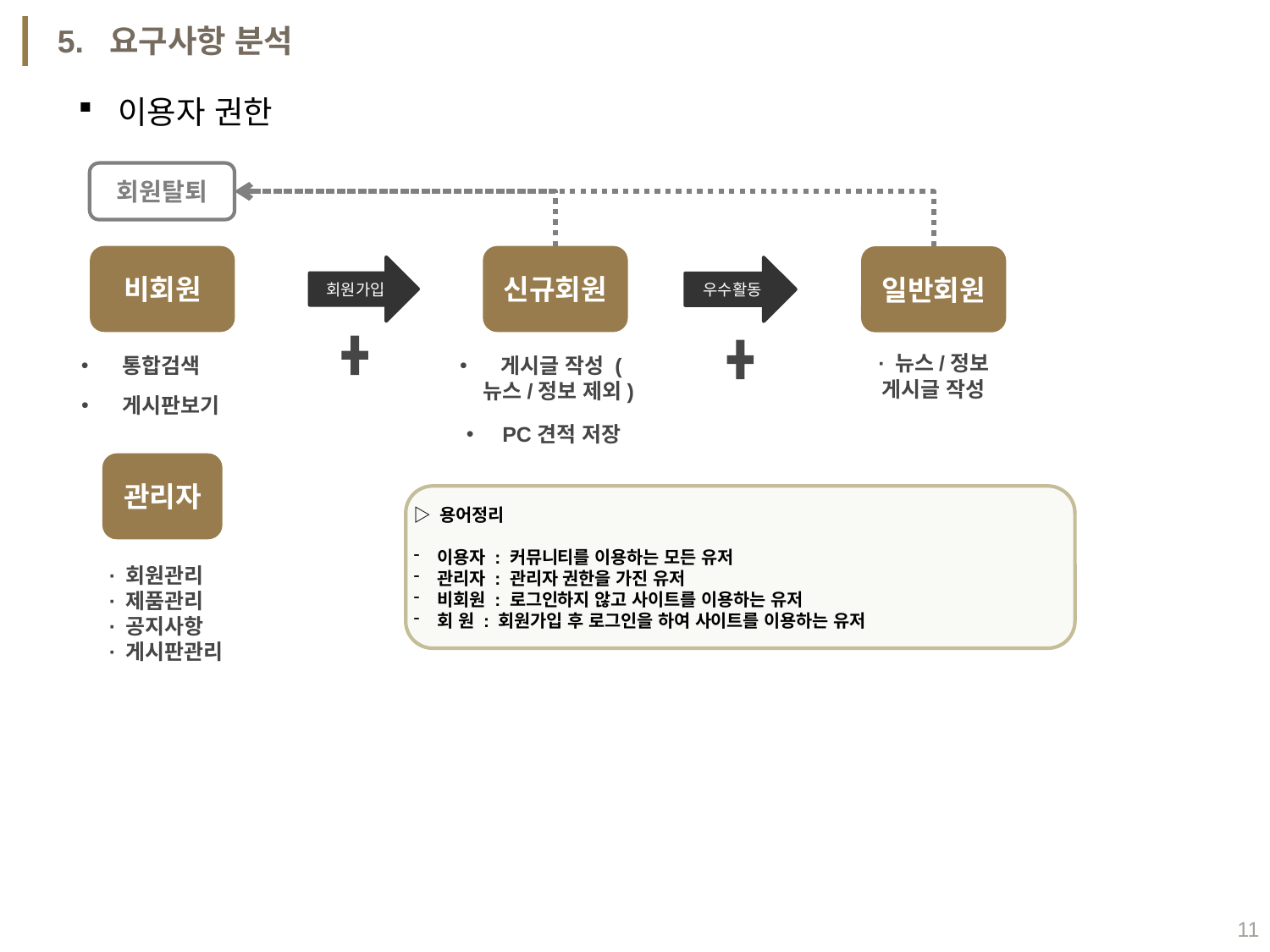

5.  요구사항 분석
이용자 권한
회원탈퇴
비회원
신규회원
일반회원
회원가입

∙ 뉴스/정보
게시글 작성
 통합검색
 게시글 작성 (뉴스/정보 제외)
관리자
∙ 회원관리
∙ 제품관리
∙ 공지사항
∙ 게시판관리
우수활동
 게시판보기
 PC견적 저장
▷ 용어정리

이용자 : 커뮤니티를 이용하는 모든 유저
관리자 : 관리자 권한을 가진 유저
비회원 : 로그인하지 않고 사이트를 이용하는 유저
회 원 : 회원가입 후 로그인을 하여 사이트를 이용하는 유저
11